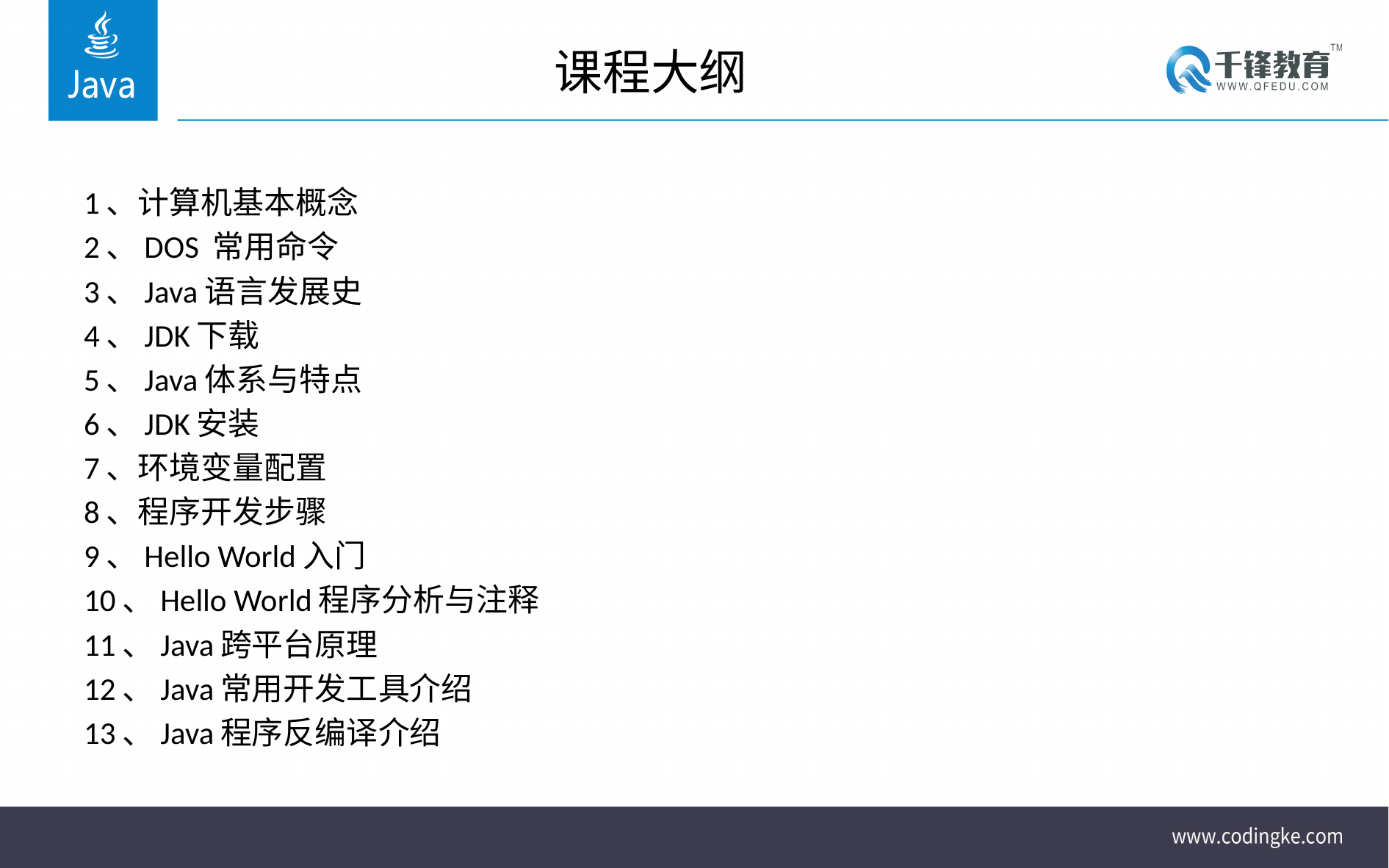

# 课程大纲
1、计算机基本概念
2、DOS 常用命令
3、Java语言发展史
4、JDK下载
5、Java体系与特点
6、JDK安装
7、环境变量配置
8、程序开发步骤
9、Hello World入门
10、Hello World程序分析与注释
11、Java跨平台原理
12、Java常用开发工具介绍
13、Java程序反编译介绍